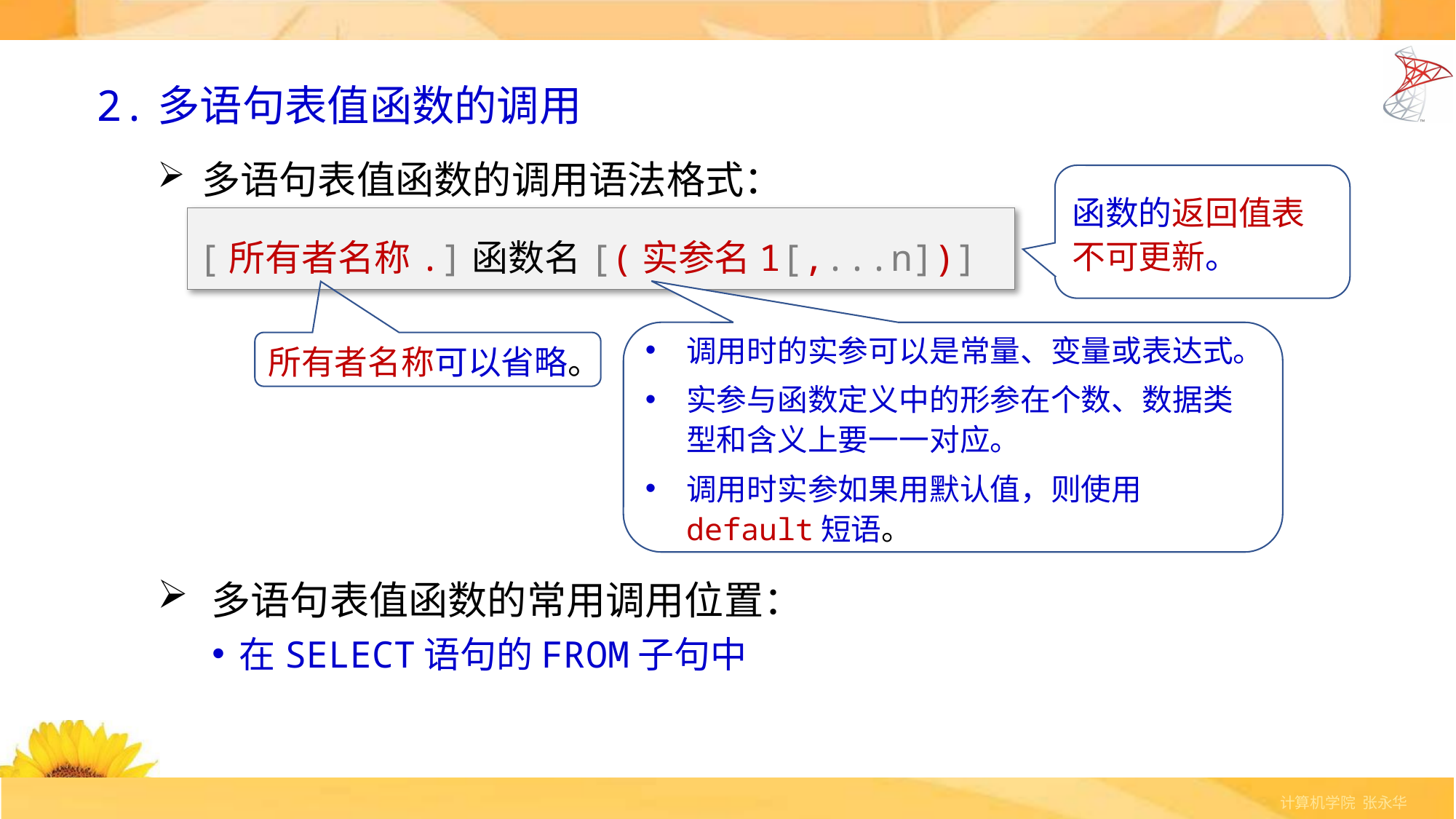

2.多语句表值函数的调用
 多语句表值函数的调用语法格式：
函数的返回值表不可更新。
[所有者名称.]函数名[(实参名1[,...n])]
调用时的实参可以是常量、变量或表达式。
实参与函数定义中的形参在个数、数据类型和含义上要一一对应。
调用时实参如果用默认值，则使用 default短语。
所有者名称可以省略。
多语句表值函数的常用调用位置：
在SELECT语句的FROM子句中